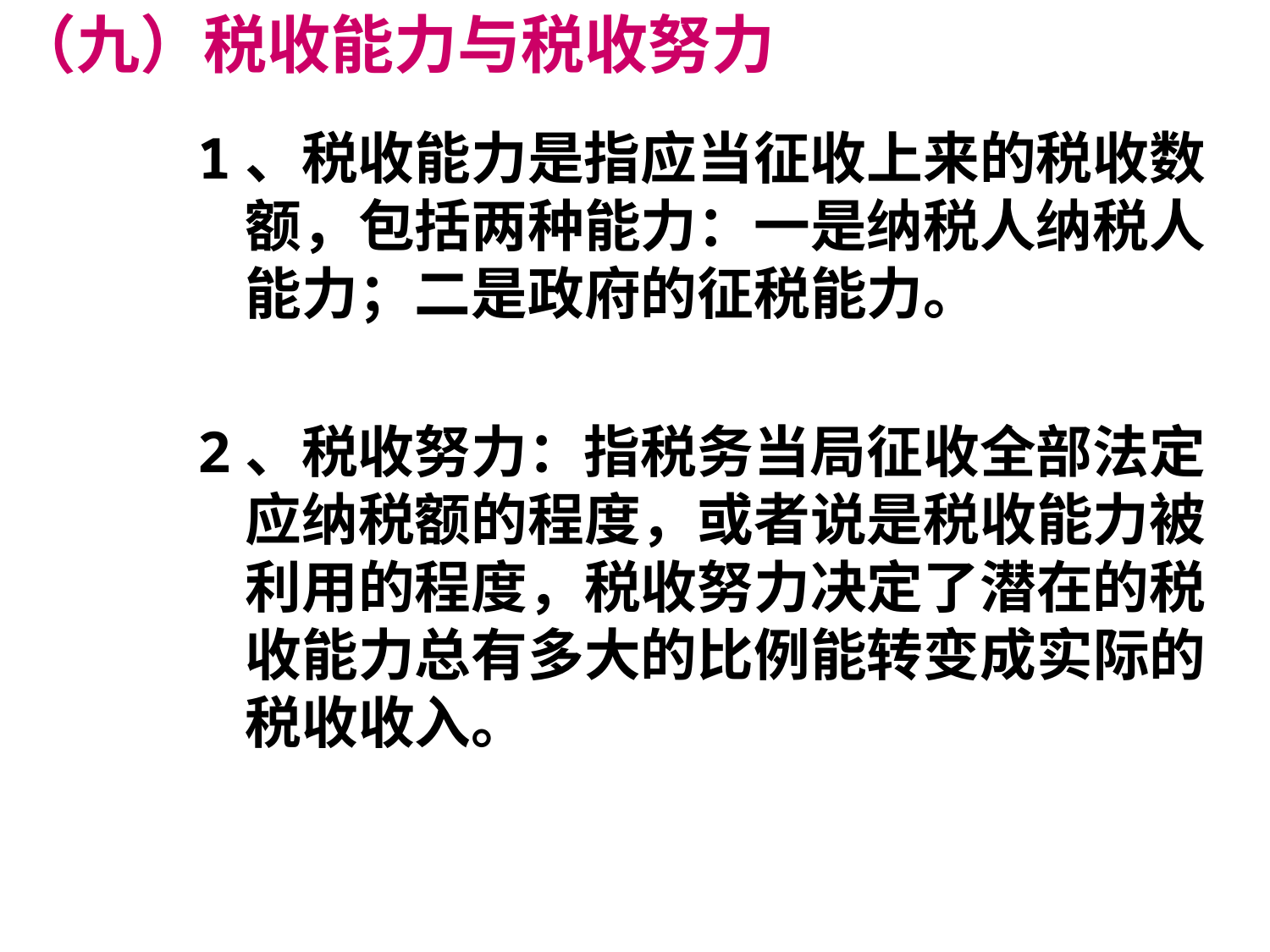

（九）税收能力与税收努力
1、税收能力是指应当征收上来的税收数额，包括两种能力：一是纳税人纳税人能力；二是政府的征税能力。

2、税收努力：指税务当局征收全部法定应纳税额的程度，或者说是税收能力被利用的程度，税收努力决定了潜在的税收能力总有多大的比例能转变成实际的税收收入。